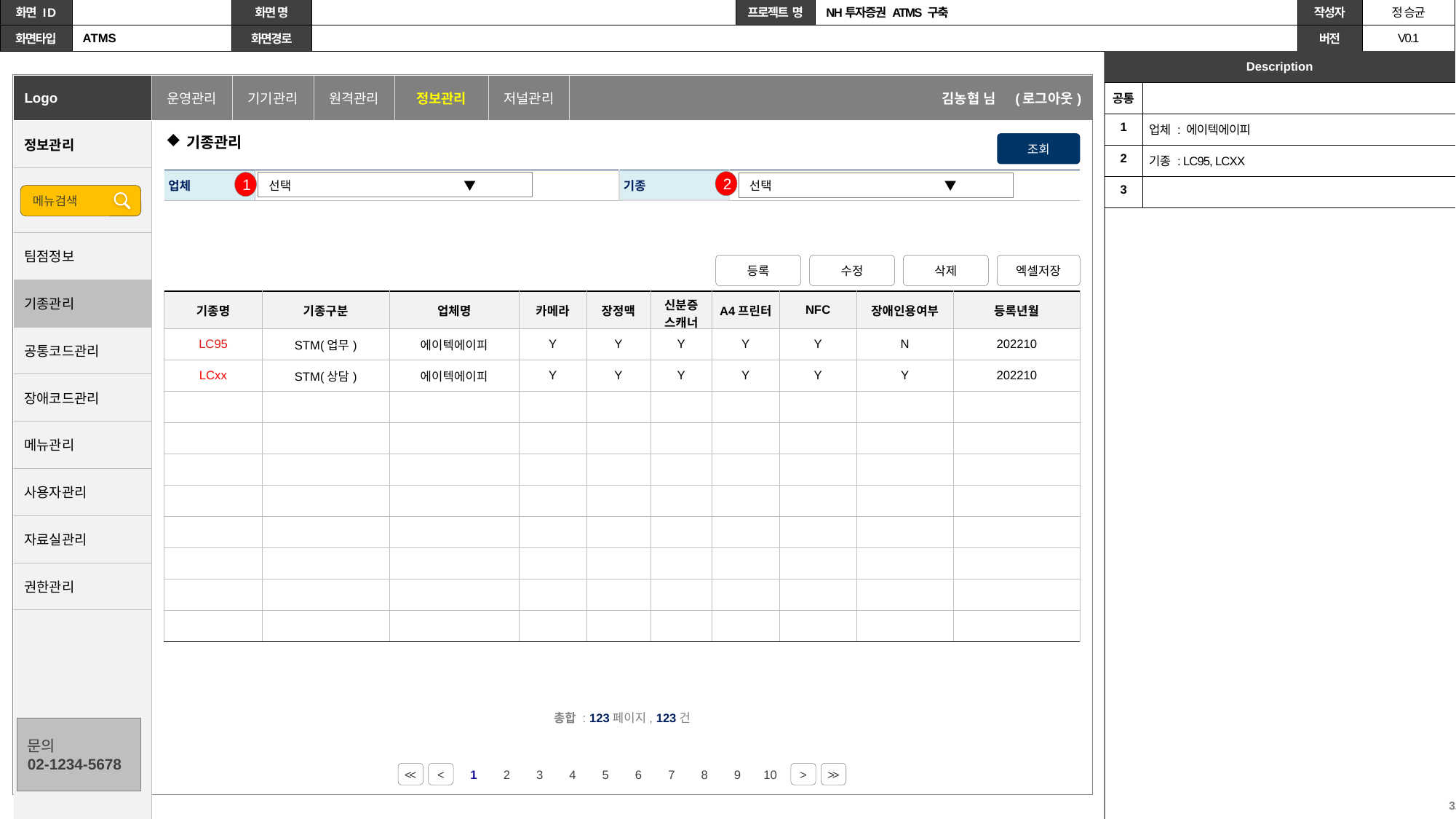

| Description |  |
| --- | --- |
| 공통 |  |
| 1 | 업체 : 에이텍에이피 |
| 2 | 기종 : LC95, LCXX |
| 3 |  |
| Logo | 운영관리 | 기기관리 | 원격관리 | 정보관리 | 저널관리 |  | 김농협 님 (로그아웃) |
| --- | --- | --- | --- | --- | --- | --- | --- |
| 정보관리 |  |
| --- | --- |
|  |  |
|  |  |
| 팀점정보 |  |
| 기종관리 |  |
| 공통코드관리 |  |
| 장애코드관리 |  |
| 메뉴관리 |  |
| 사용자관리 |  |
| 자료실관리 |  |
| 권한관리 |  |
|  |  |
기종관리
조회
| 업체 |  | 기종 |  |
| --- | --- | --- | --- |
2
1
선택                                                  ▼
선택                                                  ▼
메뉴검색

등록
수정
삭제
엑셀저장
| 기종명 | 기종구분 | 업체명 | 카메라 | 장정맥 | 신분증 스캐너 | A4프린터 | NFC | 장애인용여부 | 등록년월 |
| --- | --- | --- | --- | --- | --- | --- | --- | --- | --- |
| LC95 | STM(업무) | 에이텍에이피 | Y | Y | Y | Y | Y | N | 202210 |
| LCxx | STM(상담) | 에이텍에이피 | Y | Y | Y | Y | Y | Y | 202210 |
|  |  |  |  |  |  |  |  |  |  |
|  |  |  |  |  |  |  |  |  |  |
|  |  |  |  |  |  |  |  |  |  |
|  |  |  |  |  |  |  |  |  |  |
|  |  |  |  |  |  |  |  |  |  |
|  |  |  |  |  |  |  |  |  |  |
|  |  |  |  |  |  |  |  |  |  |
|  |  |  |  |  |  |  |  |  |  |
총합 : 123페이지, 123건
문의
02-1234-5678
<<
<
1
2
3
4
5
6
7
8
9
10
>
>>